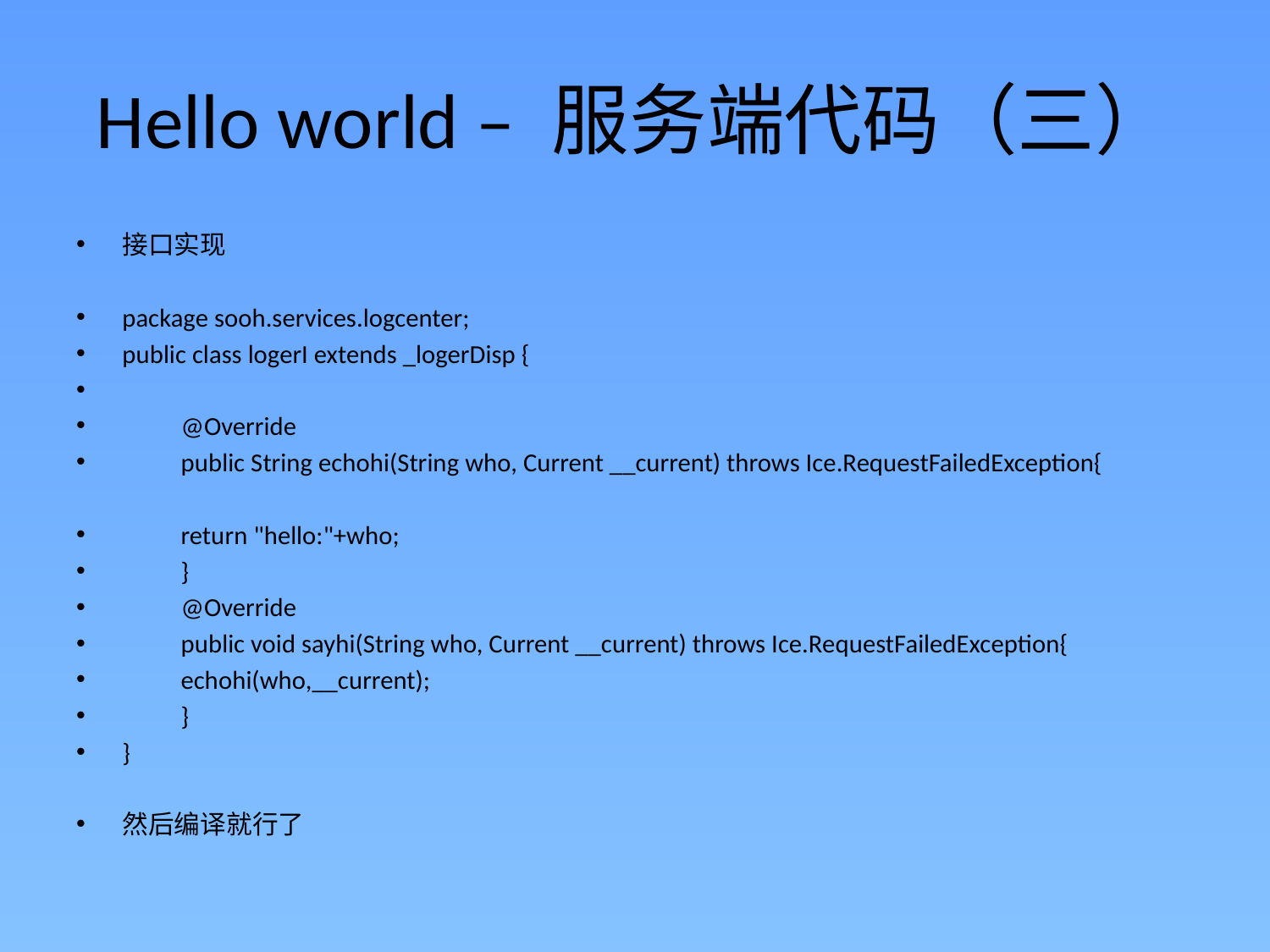

# Hello world – 服务端代码（三）
接口实现

package sooh.services.logcenter;
public class logerI extends _logerDisp {

	@Override
	public String echohi(String who, Current __current) throws Ice.RequestFailedException{

		return "hello:"+who;
	}
	@Override
	public void sayhi(String who, Current __current) throws Ice.RequestFailedException{
		echohi(who,__current);
	}
}

然后编译就行了